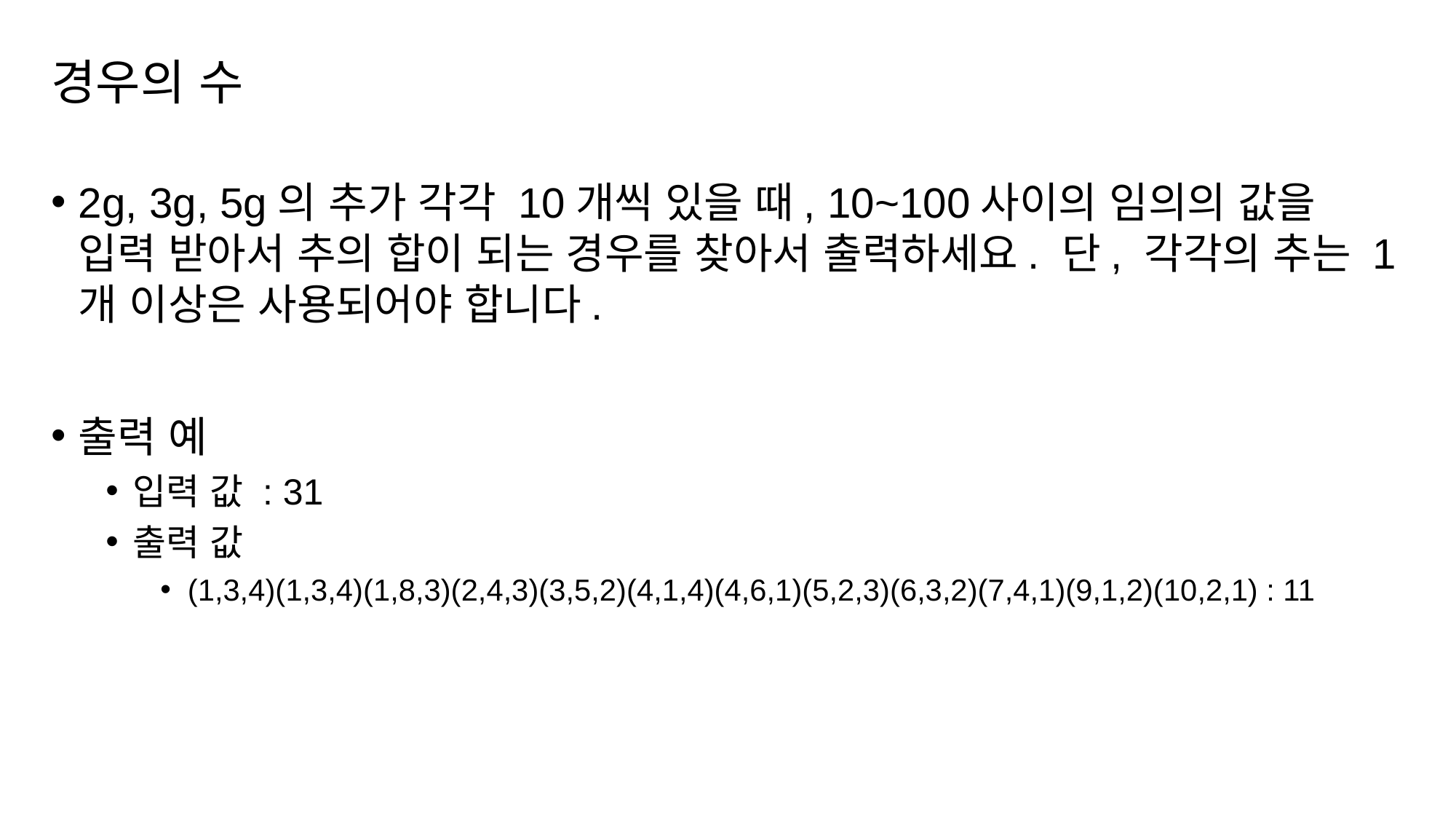

# 경우의 수
2g, 3g, 5g의 추가 각각 10개씩 있을 때, 10~100사이의 임의의 값을 입력 받아서 추의 합이 되는 경우를 찾아서 출력하세요. 단, 각각의 추는 1개 이상은 사용되어야 합니다.

출력 예
입력 값 : 31
출력 값
(1,3,4)(1,3,4)(1,8,3)(2,4,3)(3,5,2)(4,1,4)(4,6,1)(5,2,3)(6,3,2)(7,4,1)(9,1,2)(10,2,1) : 11